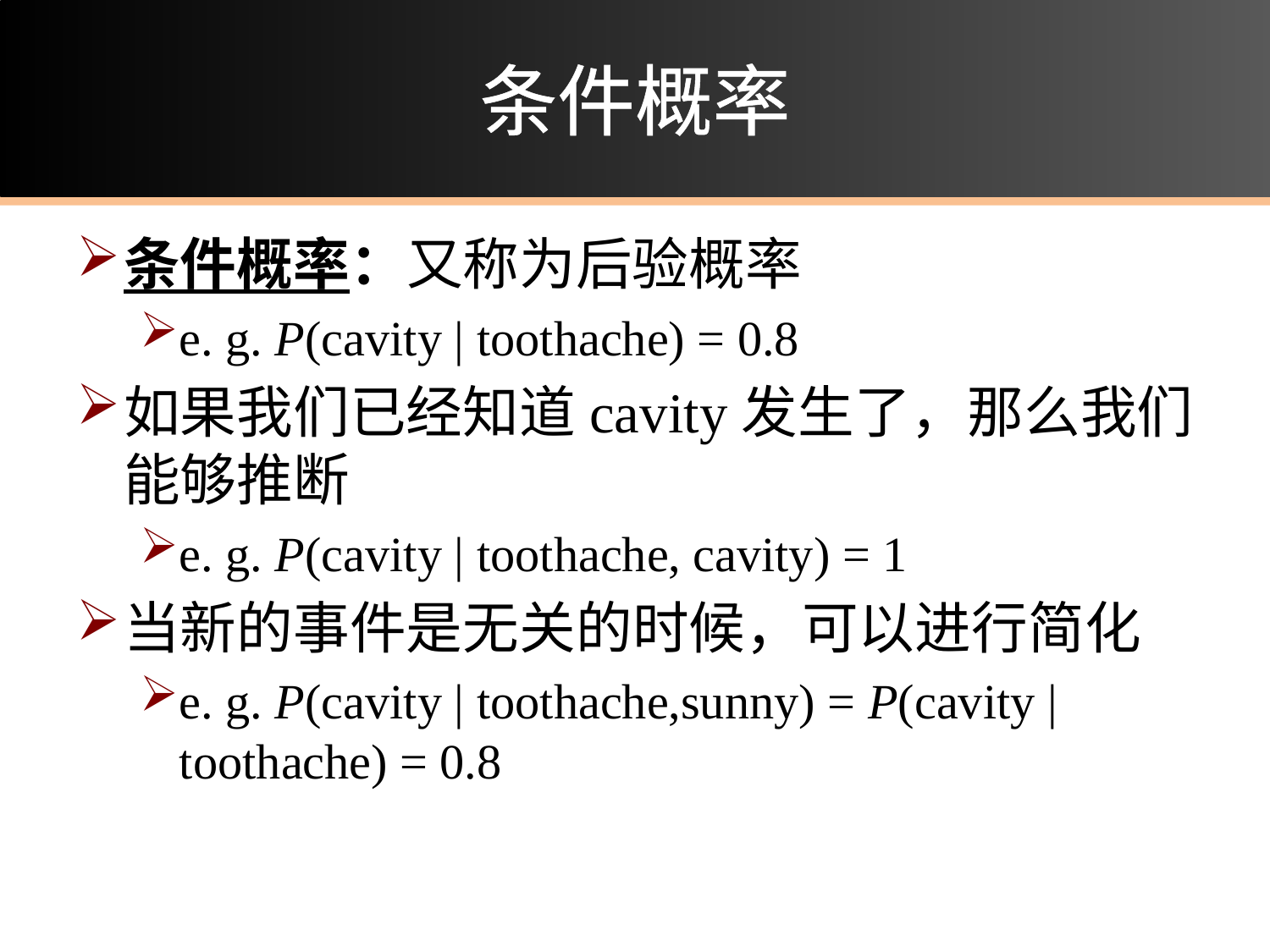

# 条件概率
条件概率：又称为后验概率
e. g. P(cavity | toothache) = 0.8
如果我们已经知道cavity发生了，那么我们能够推断
e. g. P(cavity | toothache, cavity) = 1
当新的事件是无关的时候，可以进行简化
e. g. P(cavity | toothache,sunny) = P(cavity | toothache) = 0.8